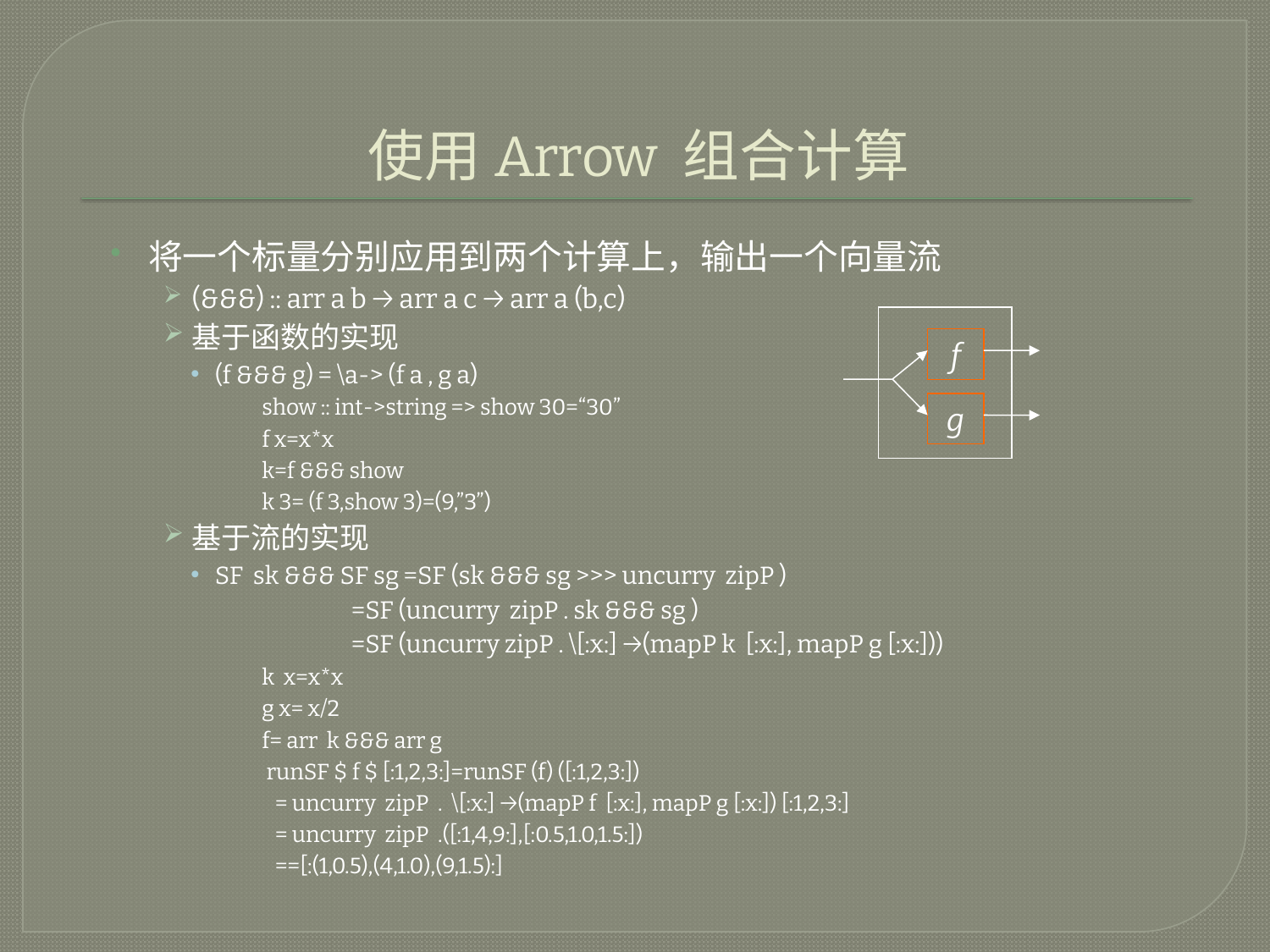

# 使用Arrow 组合计算
将一个标量分别应用到两个计算上，输出一个向量流
(&&&) :: arr a b → arr a c → arr a (b,c)
基于函数的实现
(f &&& g) = \a-> (f a , g a)
show :: int->string => show 30=“30”
f x=x*x
k=f &&& show
k 3= (f 3,show 3)=(9,”3”)
基于流的实现
SF  sk &&& SF sg =SF (sk &&& sg >>> uncurry  zipP )
                                 =SF (uncurry  zipP . sk &&& sg )
                                 =SF (uncurry zipP . \[:x:] →(mapP k  [:x:], mapP g [:x:]))
k  x=x*x
g x= x/2
f= arr  k &&& arr g
 runSF $ f $ [:1,2,3:]=runSF (f) ([:1,2,3:])
   = uncurry  zipP  .  \[:x:] →(mapP f  [:x:], mapP g [:x:]) [:1,2,3:]
   = uncurry  zipP  .([:1,4,9:],[:0.5,1.0,1.5:])
   ==[:(1,0.5),(4,1.0),(9,1.5):]

f

g